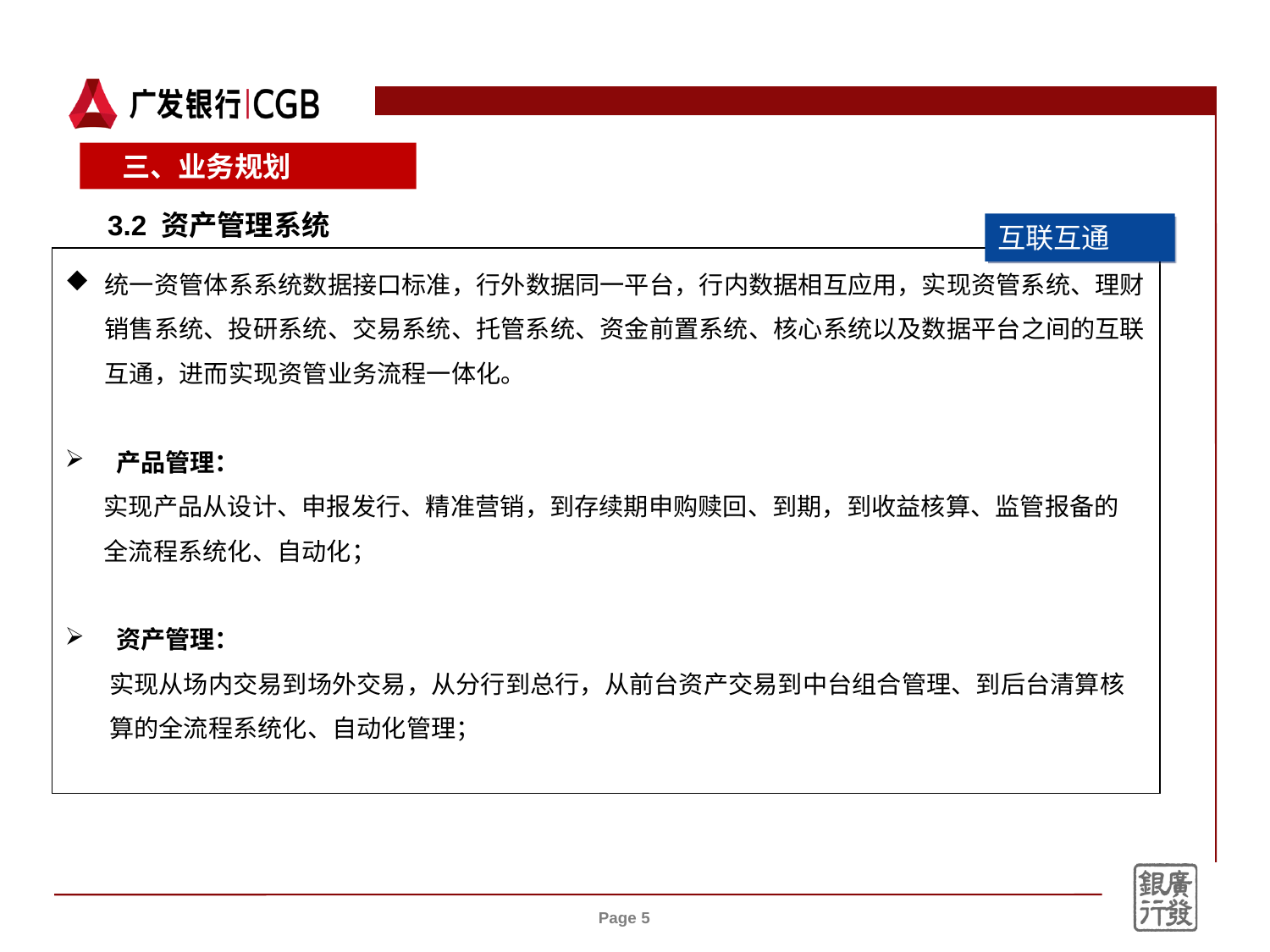

三、业务规划
3.2 资产管理系统
互联互通
统一资管体系系统数据接口标准，行外数据同一平台，行内数据相互应用，实现资管系统、理财销售系统、投研系统、交易系统、托管系统、资金前置系统、核心系统以及数据平台之间的互联互通，进而实现资管业务流程一体化。

 产品管理：
      实现产品从设计、申报发行、精准营销，到存续期申购赎回、到期，到收益核算、监管报备的
      全流程系统化、自动化；

 资产管理：
       实现从场内交易到场外交易，从分行到总行，从前台资产交易到中台组合管理、到后台清算核
       算的全流程系统化、自动化管理；